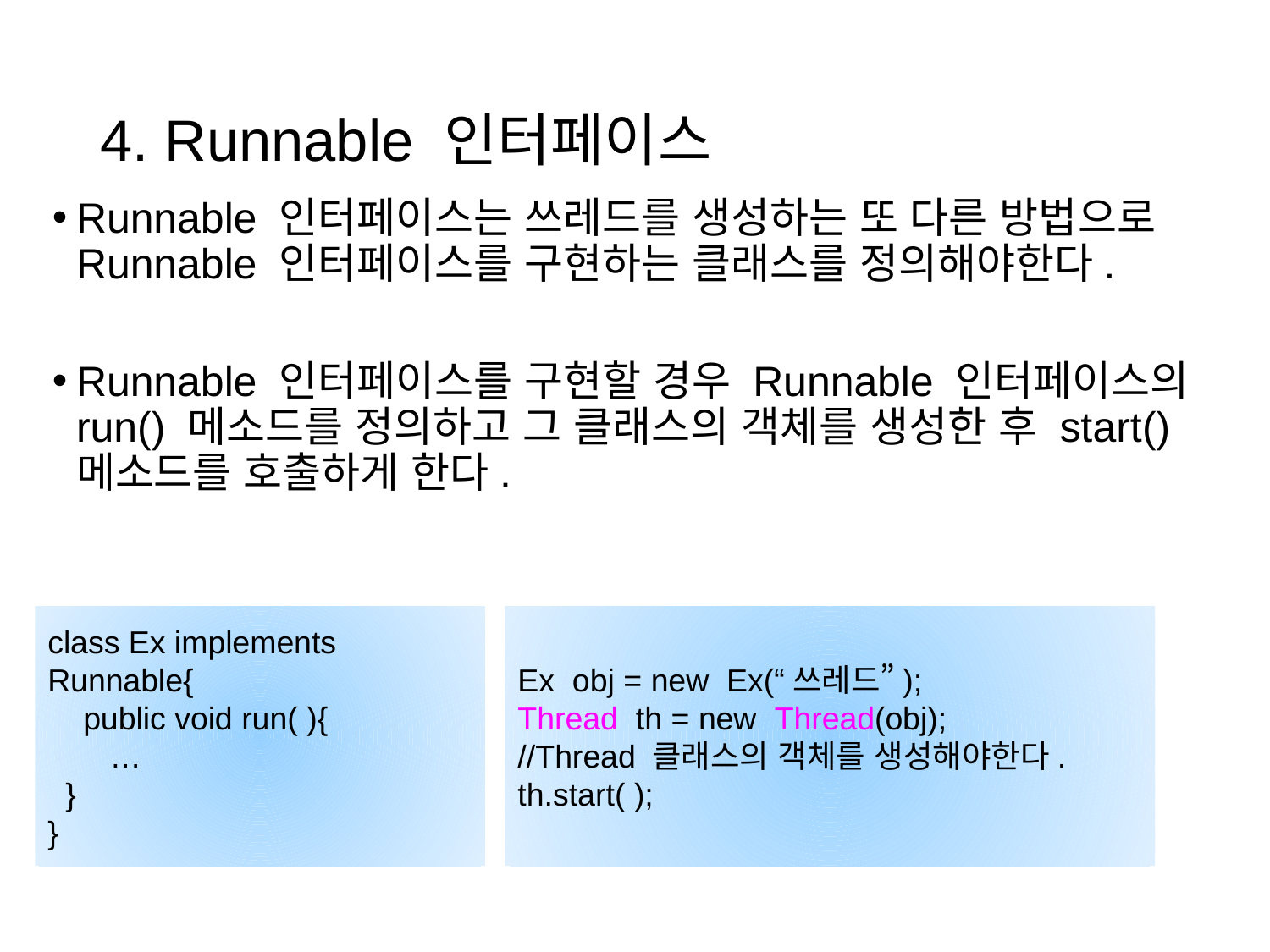

# 4. Runnable 인터페이스
Runnable 인터페이스는 쓰레드를 생성하는 또 다른 방법으로 Runnable 인터페이스를 구현하는 클래스를 정의해야한다.

Runnable 인터페이스를 구현할 경우 Runnable 인터페이스의 run() 메소드를 정의하고 그 클래스의 객체를 생성한 후 start() 메소드를 호출하게 한다.
class Ex implements Runnable{
    public void run( ){
       …
  }
}
Ex  obj = new  Ex(“쓰레드”);
Thread  th = new  Thread(obj);
//Thread 클래스의 객체를 생성해야한다.
th.start( );